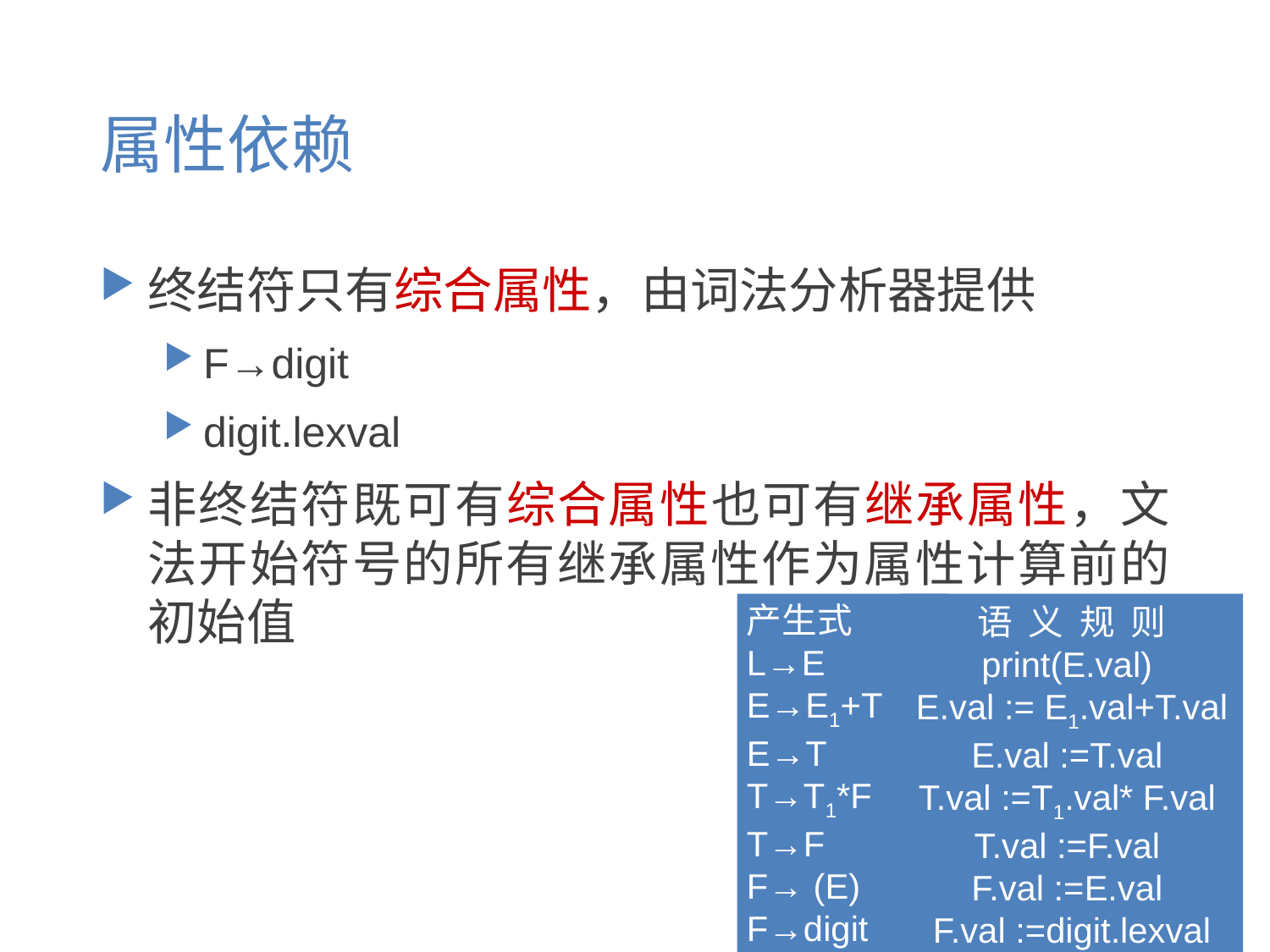

# 属性依赖
终结符只有综合属性，由词法分析器提供
F→digit
digit.lexval
非终结符既可有综合属性也可有继承属性，文法开始符号的所有继承属性作为属性计算前的初始值
产生式
L→E
E→E1+T
E→T
T→T1*F
T→F
F→ (E)
F→digit

语  义  规  则
print(E.val)
E.val := E1.val+T.val
E.val :=T.val
T.val :=T1.val* F.val
T.val :=F.val
F.val :=E.val
F.val :=digit.lexval